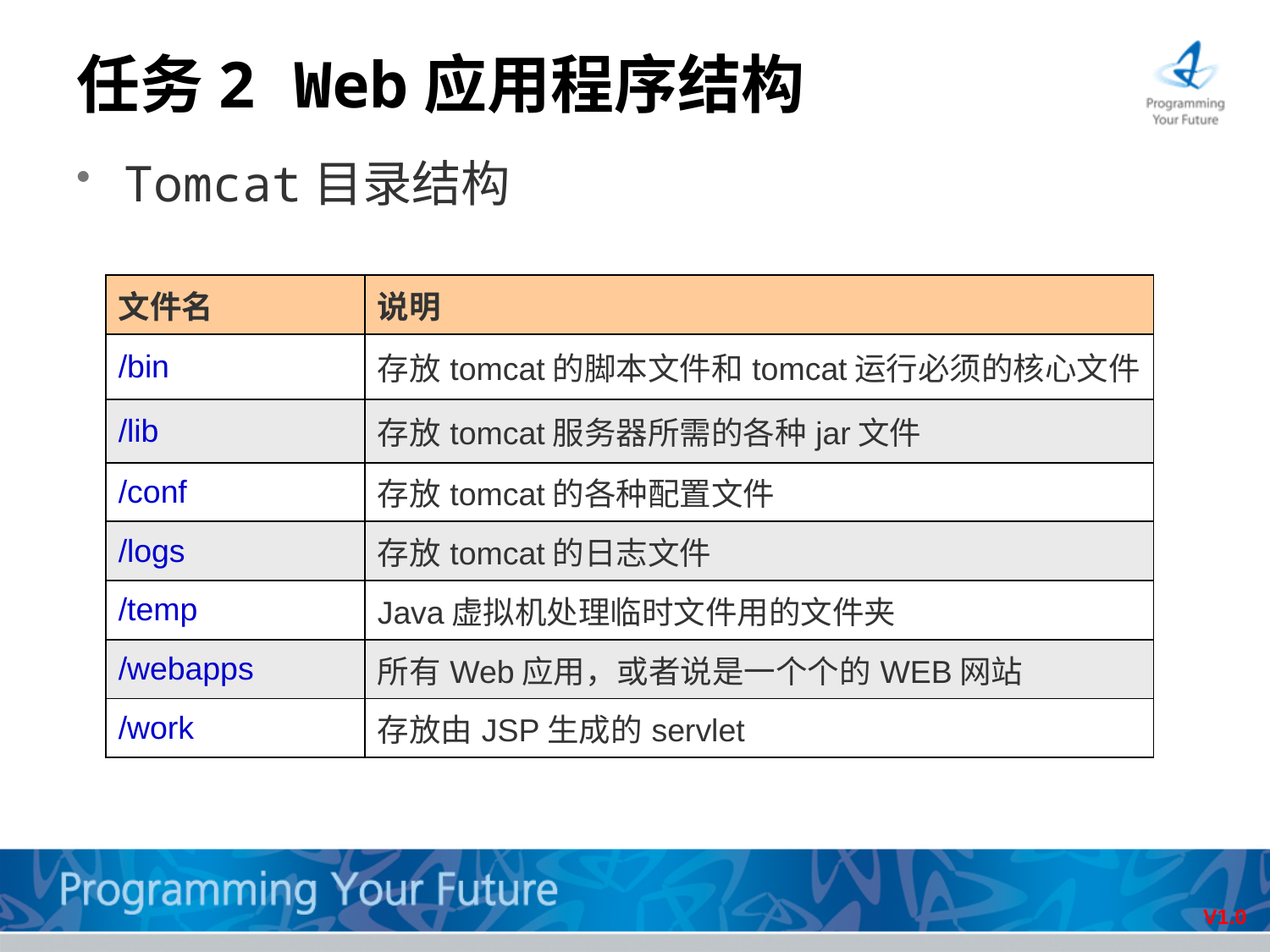

# 任务2 Web应用程序结构
Tomcat目录结构
| 文件名 | 说明 |
| --- | --- |
| /bin | 存放tomcat的脚本文件和tomcat运行必须的核心文件 |
| /lib | 存放tomcat服务器所需的各种jar文件 |
| /conf | 存放tomcat的各种配置文件 |
| /logs | 存放tomcat的日志文件 |
| /temp | Java虚拟机处理临时文件用的文件夹 |
| /webapps | 所有Web应用，或者说是一个个的WEB网站 |
| /work | 存放由JSP生成的servlet |